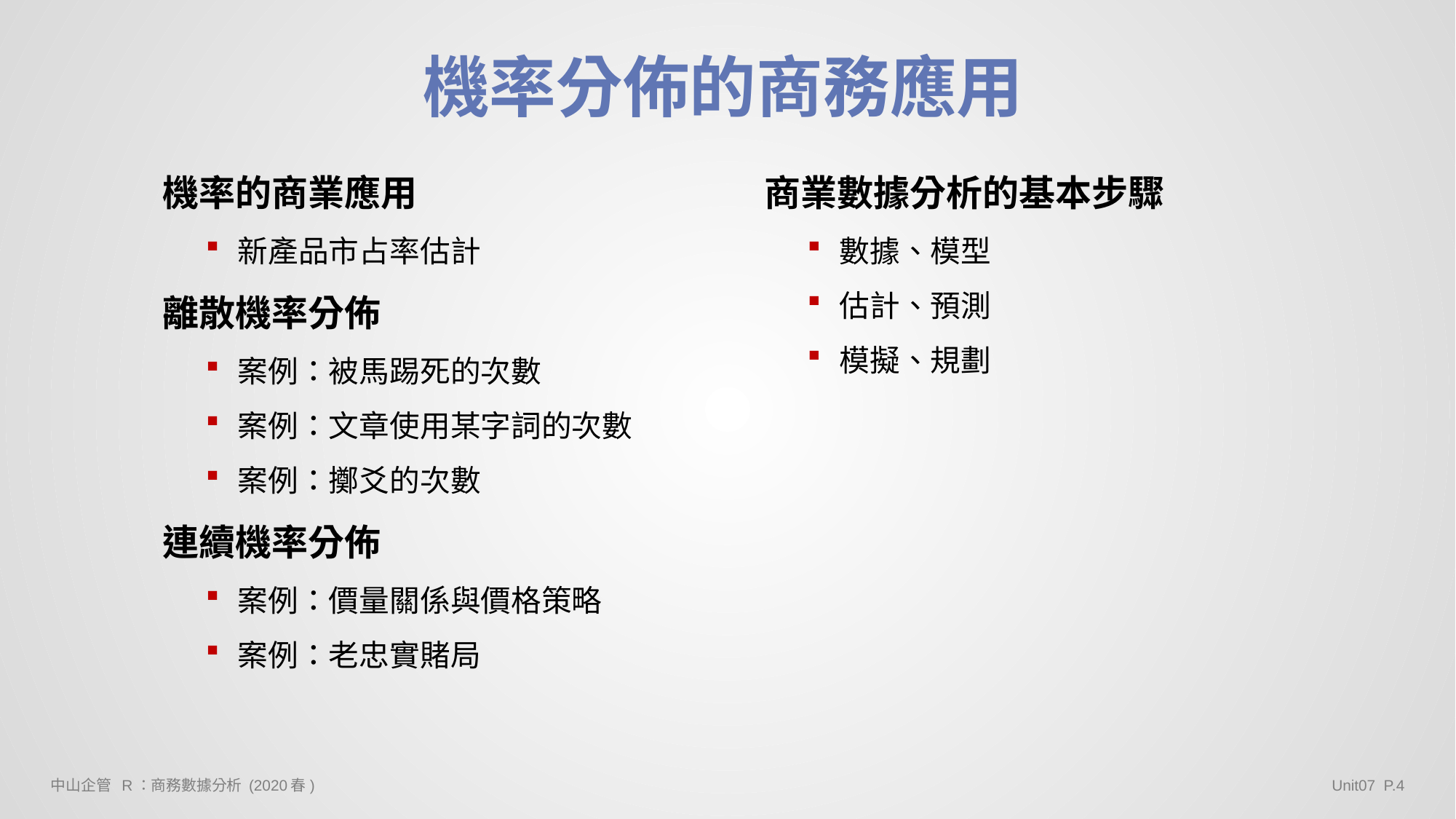

機率分佈的商務應用
機率的商業應用
新產品市占率估計
離散機率分佈
案例：被馬踢死的次數
案例：文章使用某字詞的次數
案例：擲爻的次數
連續機率分佈
案例：價量關係與價格策略
案例：老忠實賭局

商業數據分析的基本步驟
數據、模型
估計、預測
模擬、規劃